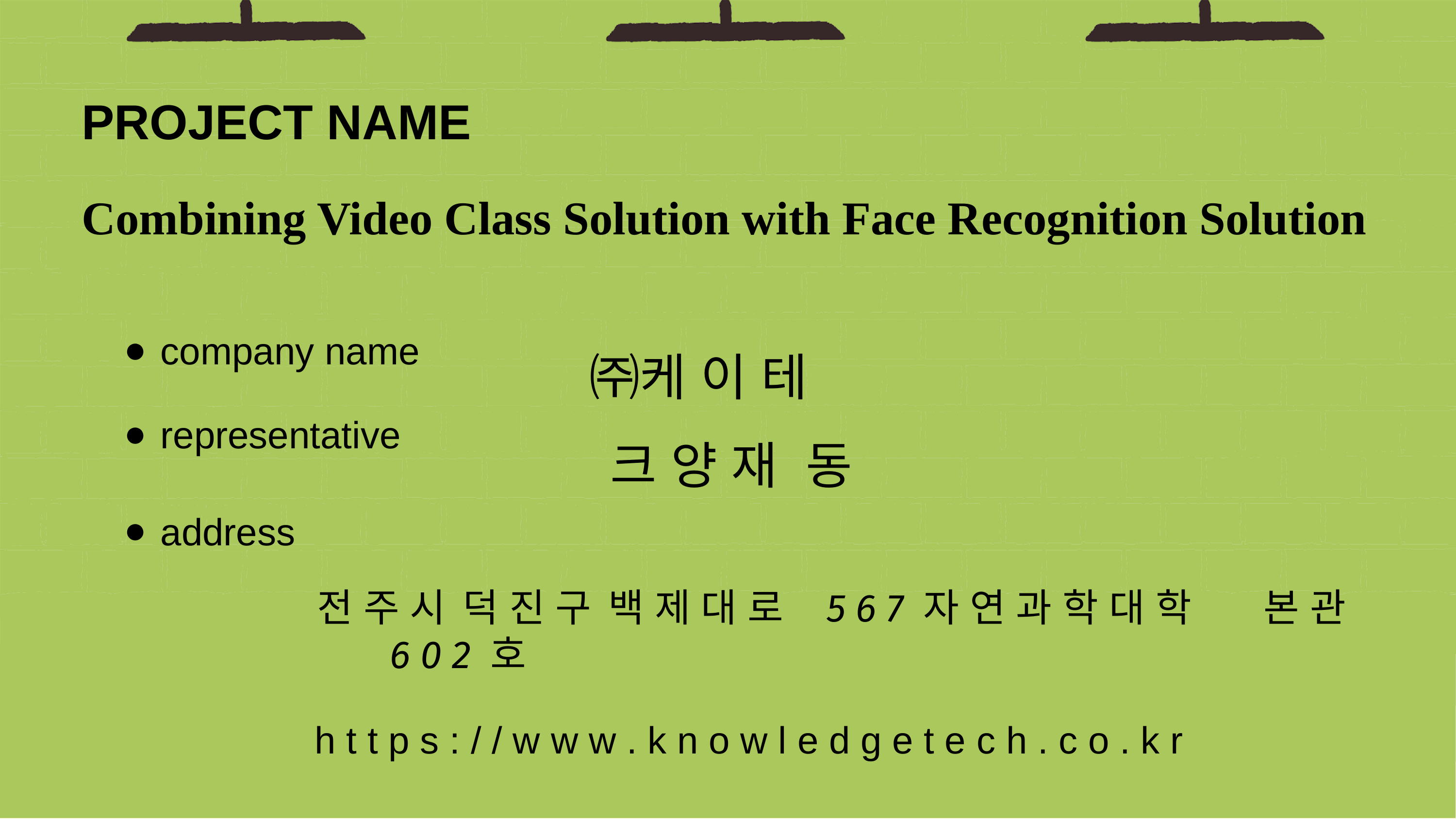

# PROJECT NAME
Combining Video Class Solution with Face Recognition Solution
㈜케 이 테  크 양 재  동
company name
representative
address
전 주 시	덕 진 구	백 제 대 로	5 6 7 자 연 과 학 대 학	본 관	6 0 2 호

h t t p s : / / w w w . k n o w l e d g e t e c h . c o . k r